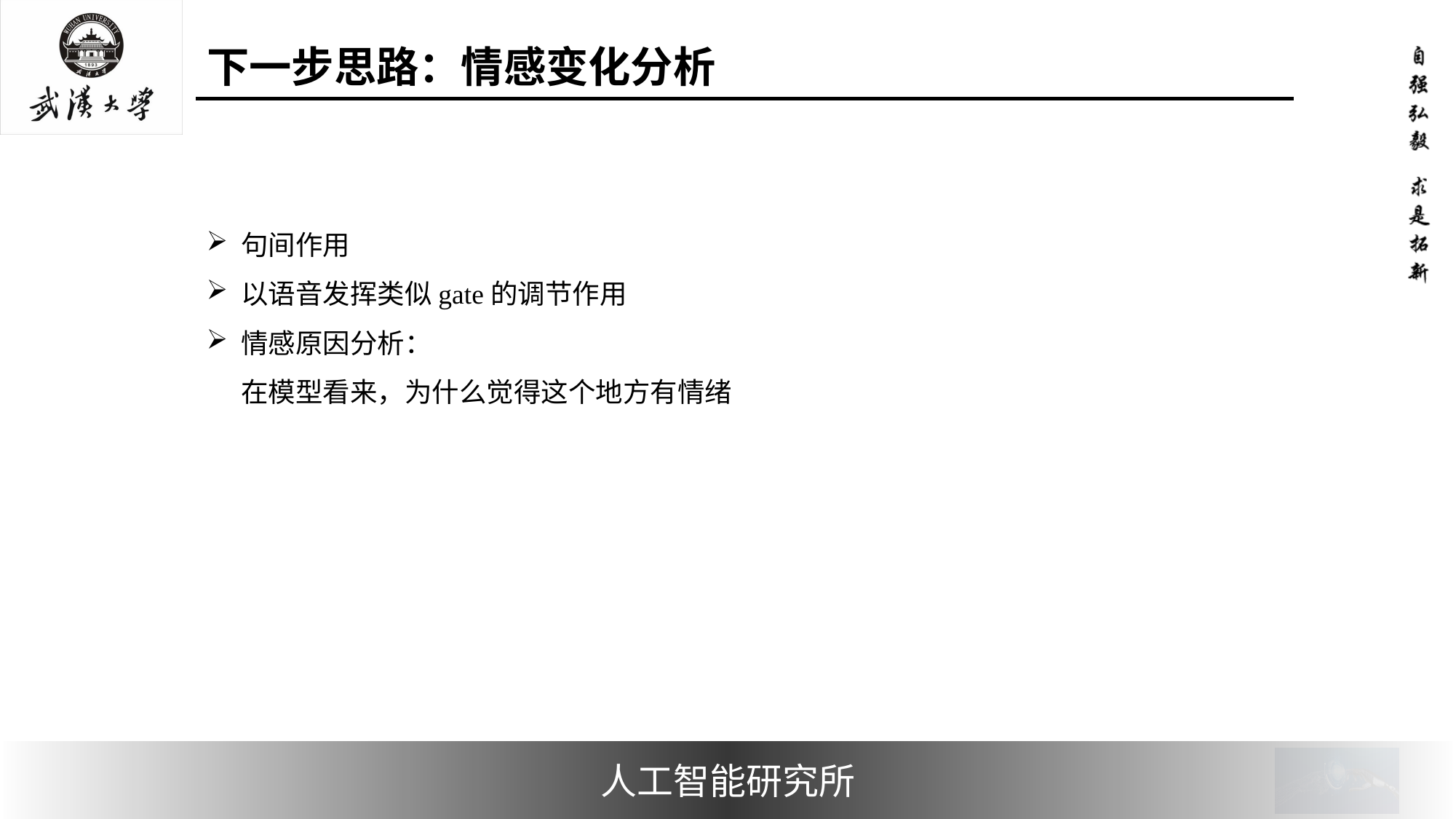

# 下一步思路：情感变化分析
句间作用
以语音发挥类似gate的调节作用
情感原因分析：
在模型看来，为什么觉得这个地方有情绪
8